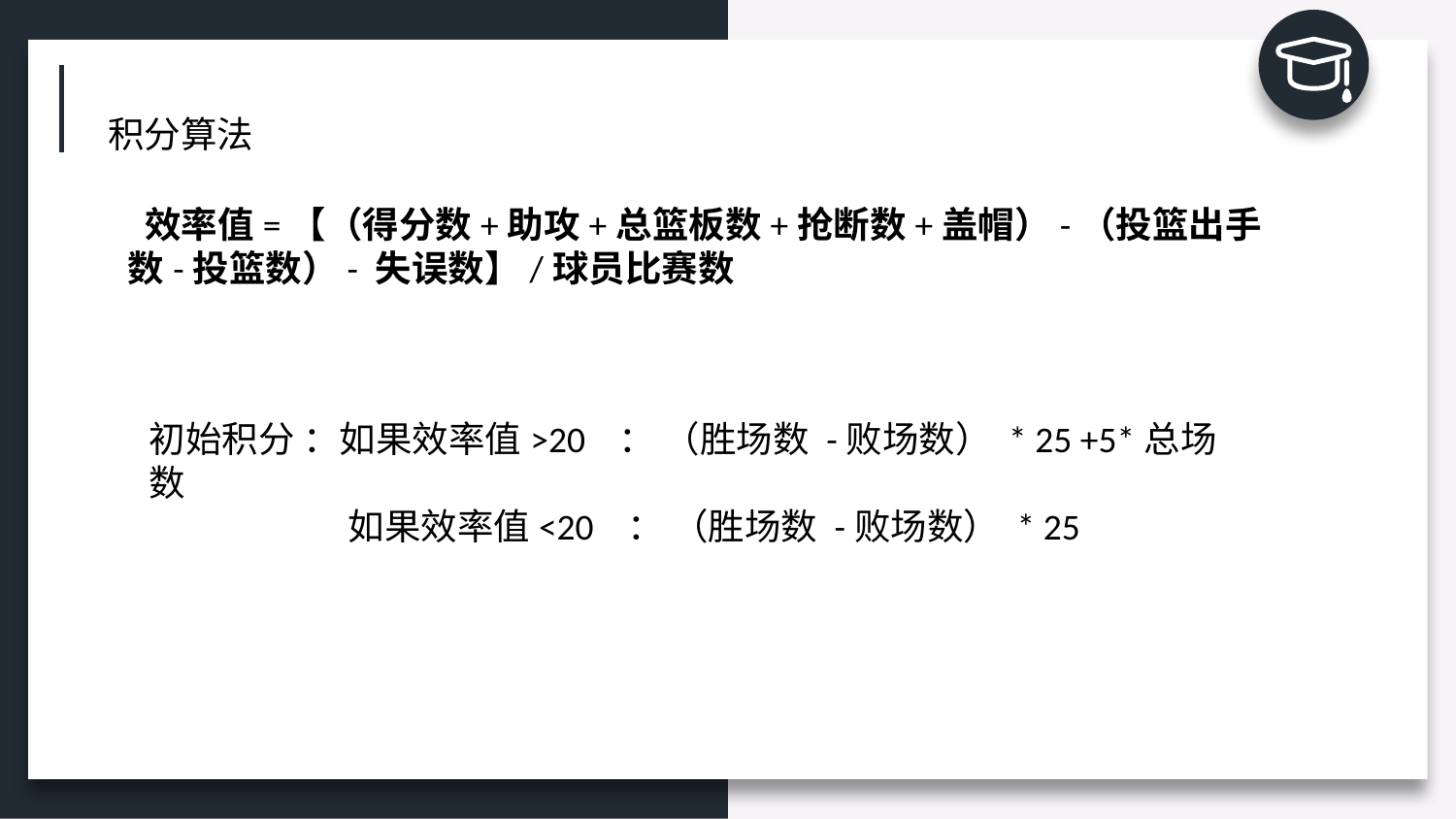

积分算法
 效率值=【（得分数+助攻+总篮板数+抢断数+盖帽）-（投篮出手数-投篮数）- 失误数】/球员比赛数

初始积分 ：如果效率值>20   ： （胜场数 -败场数） * 25 +5*总场数
                       如果效率值<20   ： （胜场数 -败场数） * 25